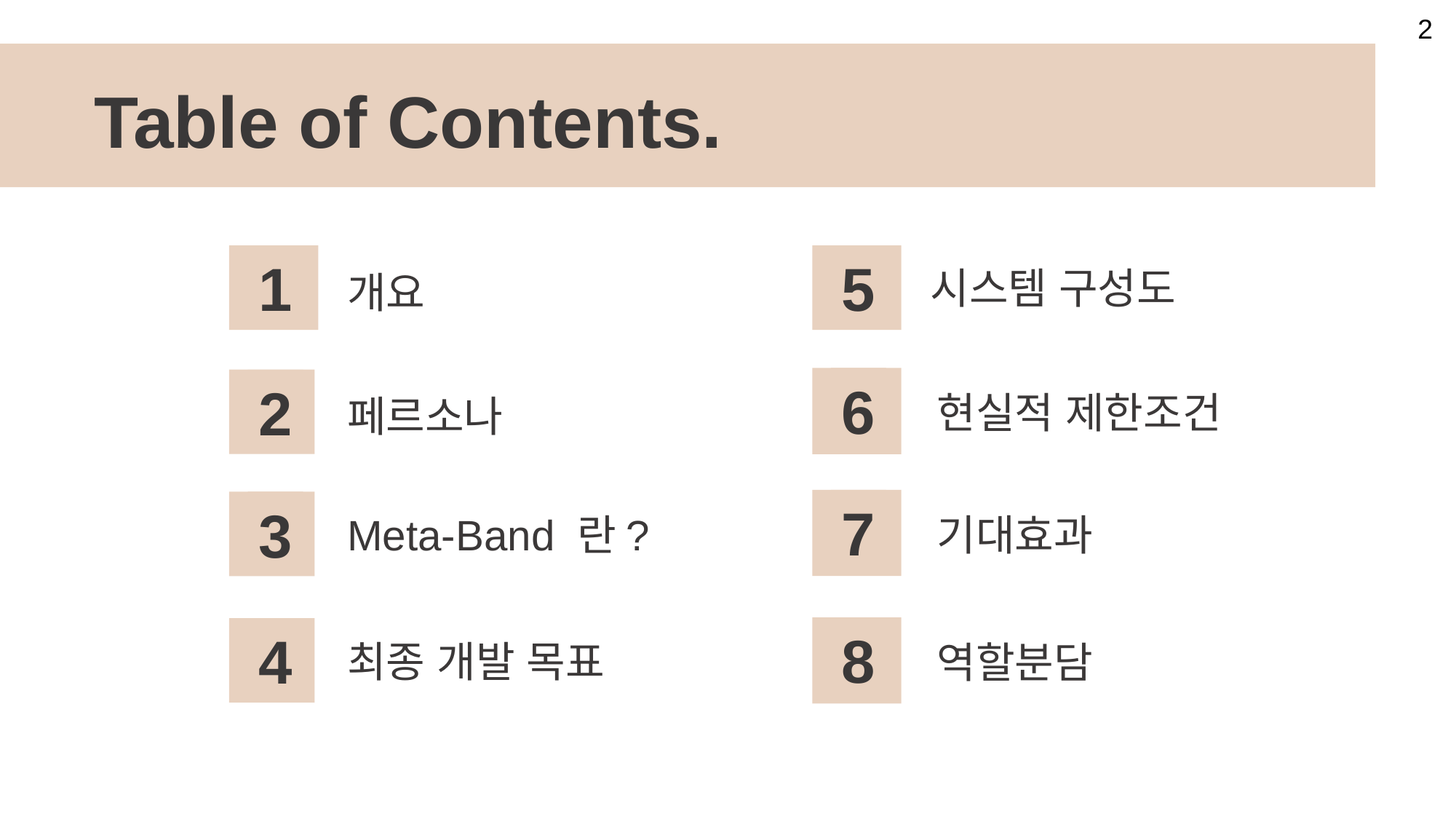

2

Table of Contents.

1
개요

5
시스템 구성도

6
현실적 제한조건

2
페르소나

7
기대효과

3
Meta-Band 란?

8
역할분담

4
최종 개발 목표